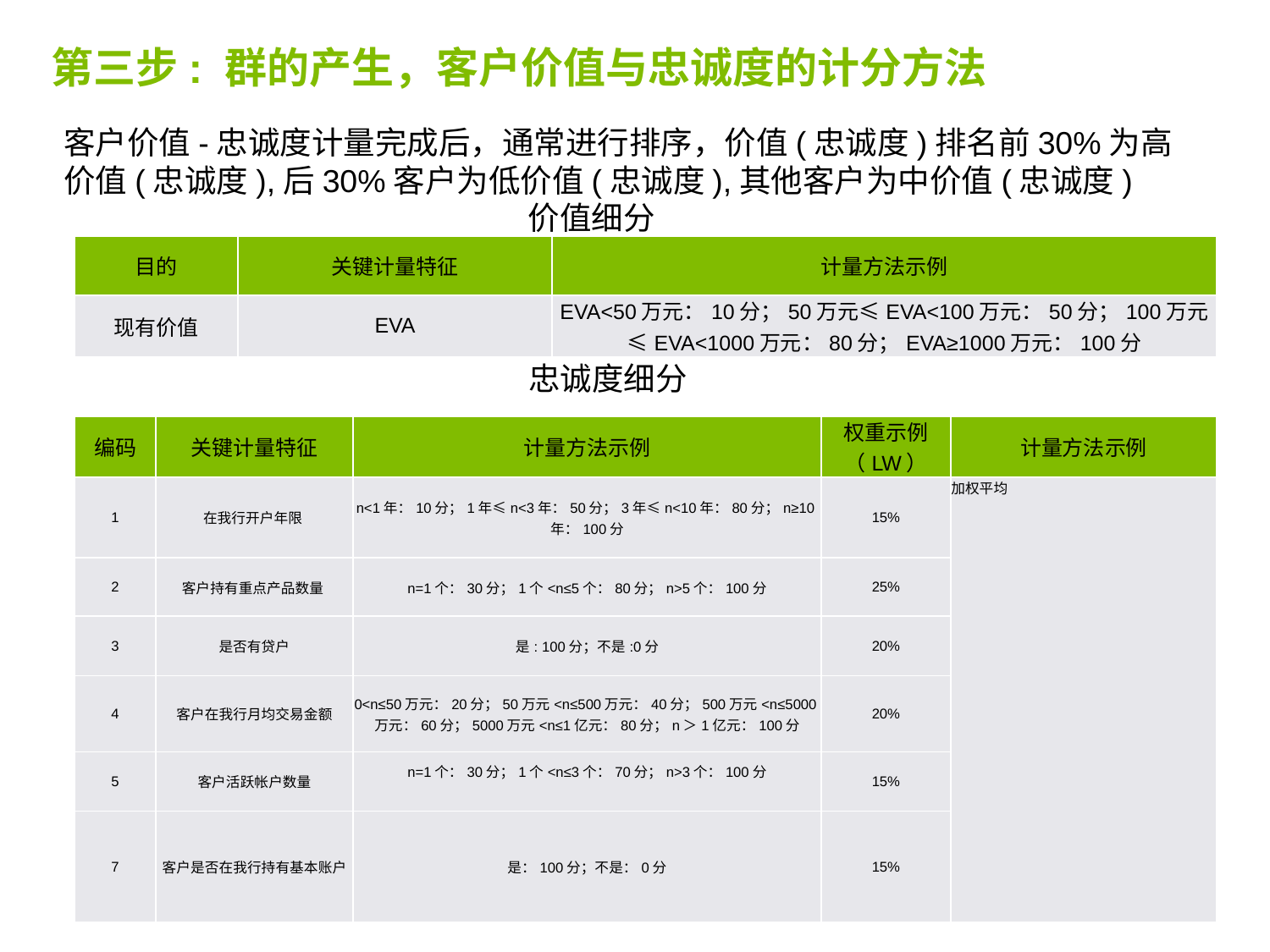

# 第三步: 群的产生，客户价值与忠诚度的计分方法
客户价值-忠诚度计量完成后，通常进行排序，价值(忠诚度)排名前30%为高价值(忠诚度),后30%客户为低价值(忠诚度),其他客户为中价值(忠诚度)
价值细分
| 目的 | 关键计量特征 | 计量方法示例 |
| --- | --- | --- |
| 现有价值 | EVA | EVA<50万元：10分；50万元≤EVA<100万元：50分；100万元≤EVA<1000万元：80分；EVA≥1000万元：100分 |
忠诚度细分
| 编码 | 关键计量特征 | 计量方法示例 | 权重示例（LW） | 计量方法示例 |
| --- | --- | --- | --- | --- |
| 1 | 在我行开户年限 | n<1年：10分；1年≤n<3年：50分；3年≤n<10年：80分；n≥10年：100分 | 15% | 加权平均 |
| 2 | 客户持有重点产品数量 | n=1个：30分；1个<n≤5个：80分；n>5个：100分 | 25% |  |
| 3 | 是否有贷户 | 是: 100分；不是:0分 | 20% |  |
| 4 | 客户在我行月均交易金额 | 0<n≤50万元：20分；50万元<n≤500万元：40分；500万元<n≤5000万元：60分；5000万元<n≤1亿元：80分；n＞1亿元：100分 | 20% |  |
| 5 | 客户活跃帐户数量 | n=1个：30分；1个<n≤3个：70分；n>3个：100分 | 15% |  |
| 7 | 客户是否在我行持有基本账户 | 是：100分；不是：0分 | 15% |  |
29